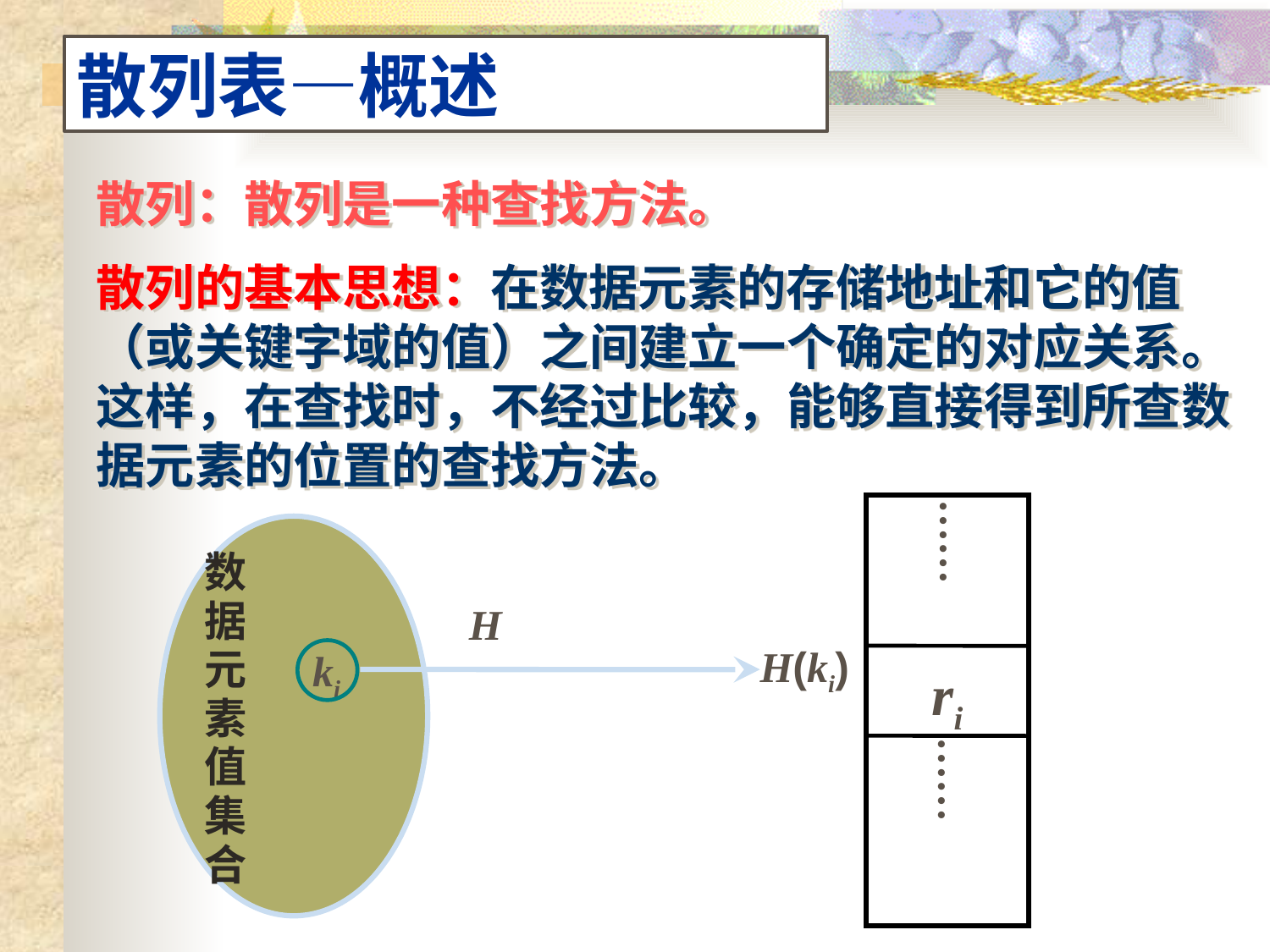

散列表—概述
散列：散列是一种查找方法。
散列的基本思想：在数据元素的存储地址和它的值（或关键字域的值）之间建立一个确定的对应关系。这样，在查找时，不经过比较，能够直接得到所查数据元素的位置的查找方法。
……

     ri

数据元素值集合
H
H(ki)

ki

……